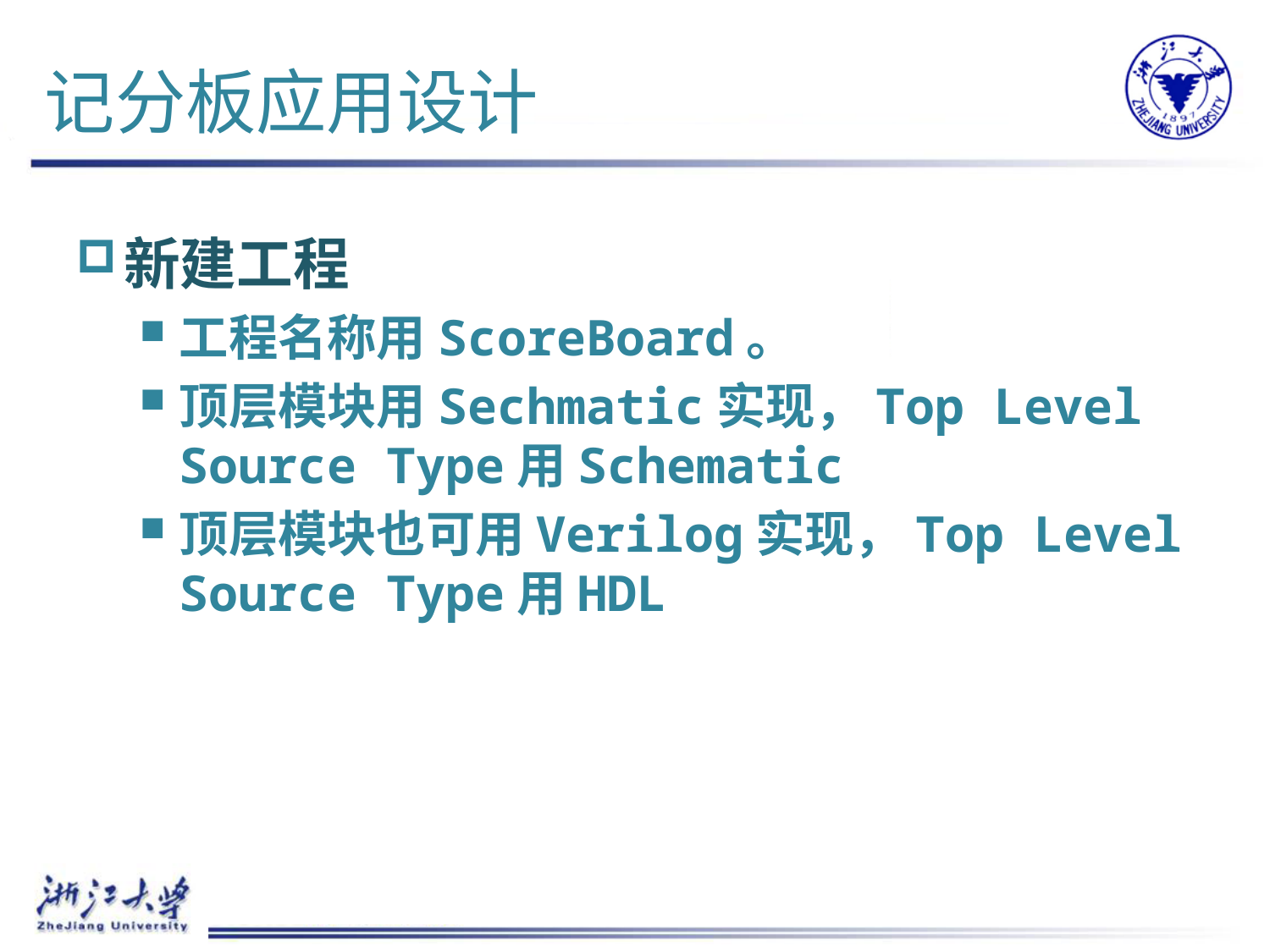

# 记分板应用设计
新建工程
工程名称用ScoreBoard。
顶层模块用Sechmatic实现，Top Level Source Type用Schematic
顶层模块也可用Verilog实现，Top Level Source Type用HDL